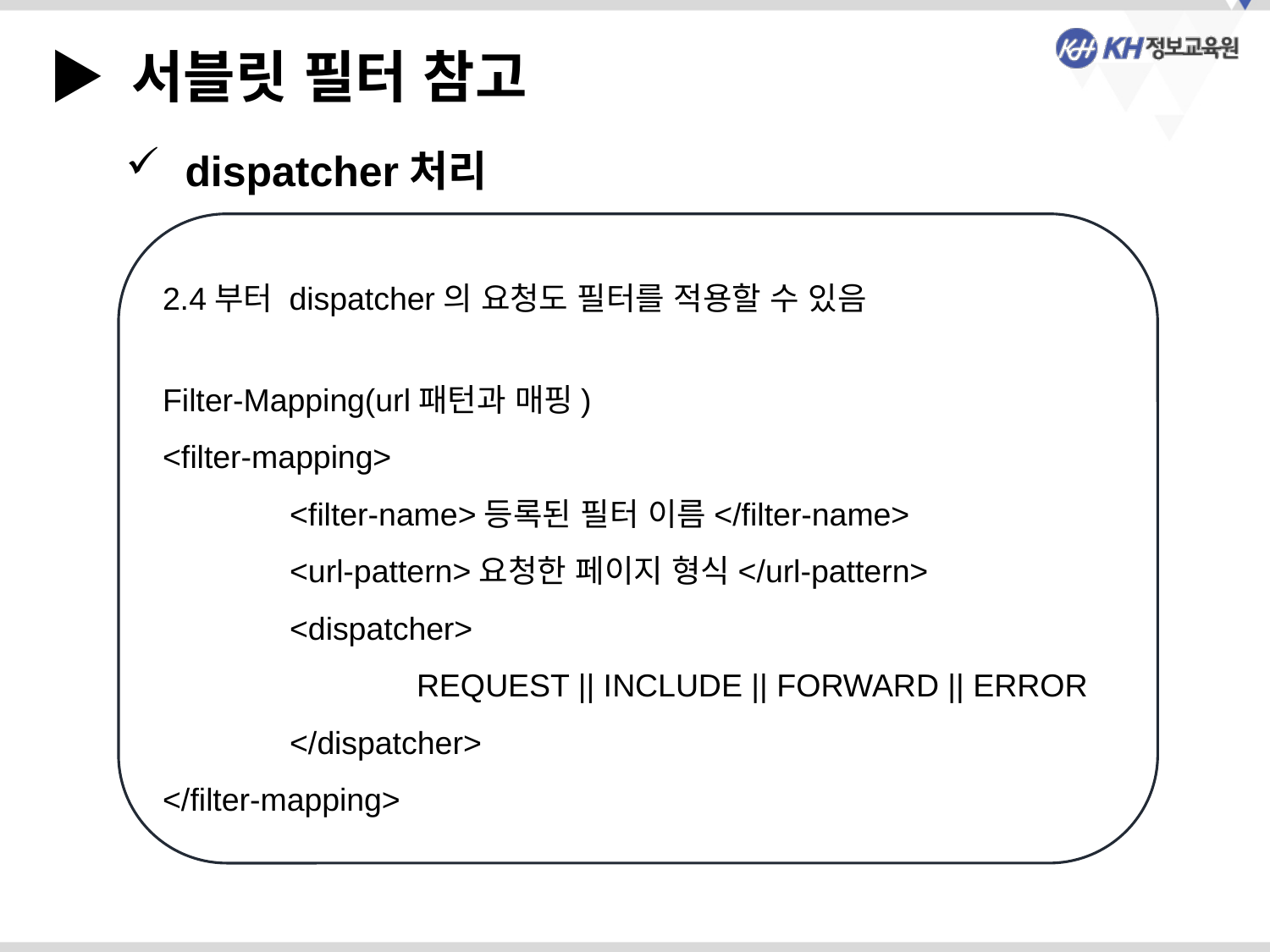

▶ 서블릿 필터 참고
 dispatcher처리
2.4부터 dispatcher의 요청도 필터를 적용할 수 있음

Filter-Mapping(url패턴과 매핑)
<filter-mapping>
	<filter-name>등록된 필터 이름</filter-name>
	<url-pattern>요청한 페이지 형식</url-pattern>
	<dispatcher>
		REQUEST || INCLUDE || FORWARD || ERROR
	</dispatcher>
</filter-mapping>